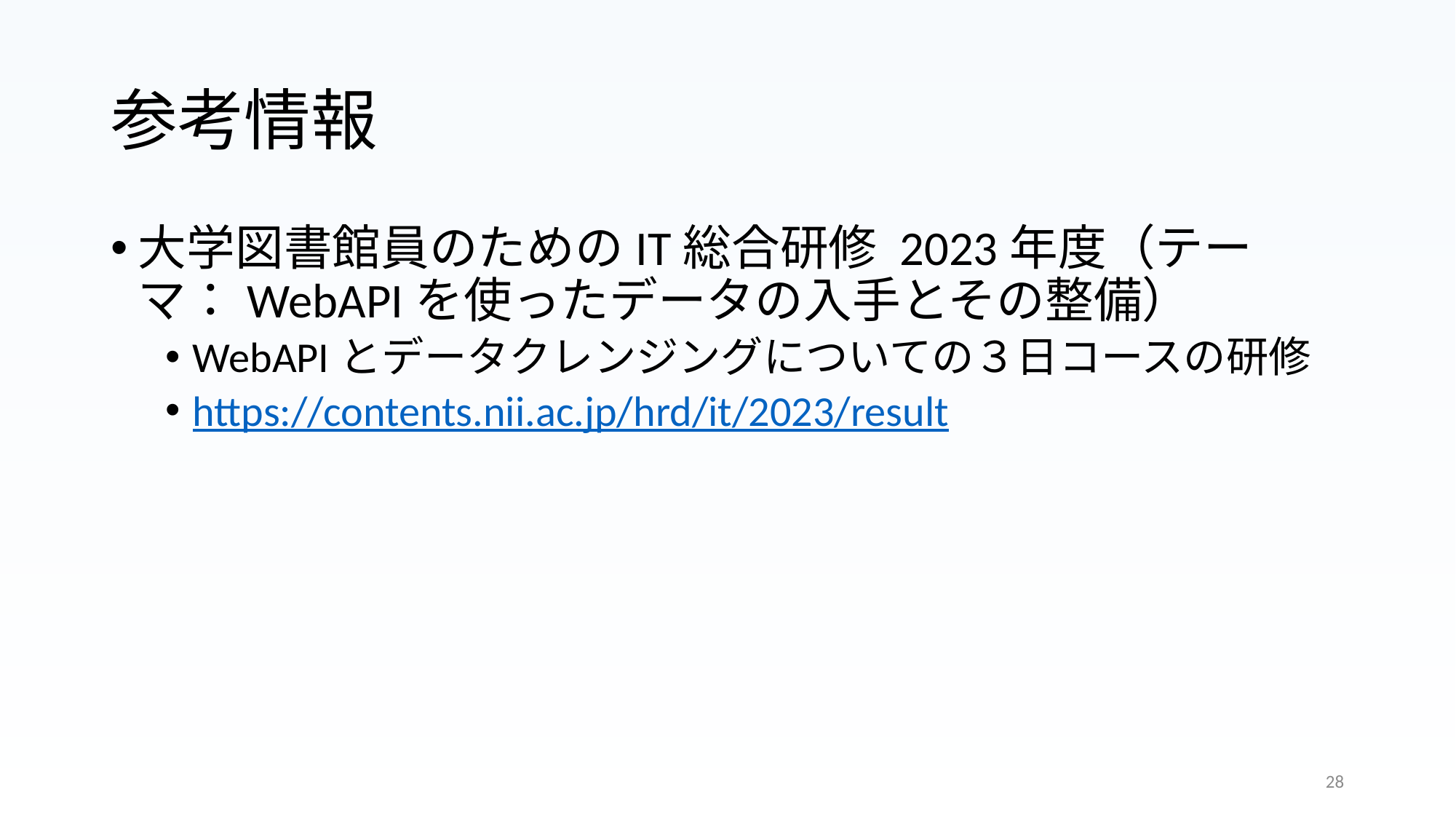

# 参考情報
大学図書館員のためのIT総合研修 2023年度（テーマ：WebAPIを使ったデータの入手とその整備）
WebAPIとデータクレンジングについての３日コースの研修
https://contents.nii.ac.jp/hrd/it/2023/result
28